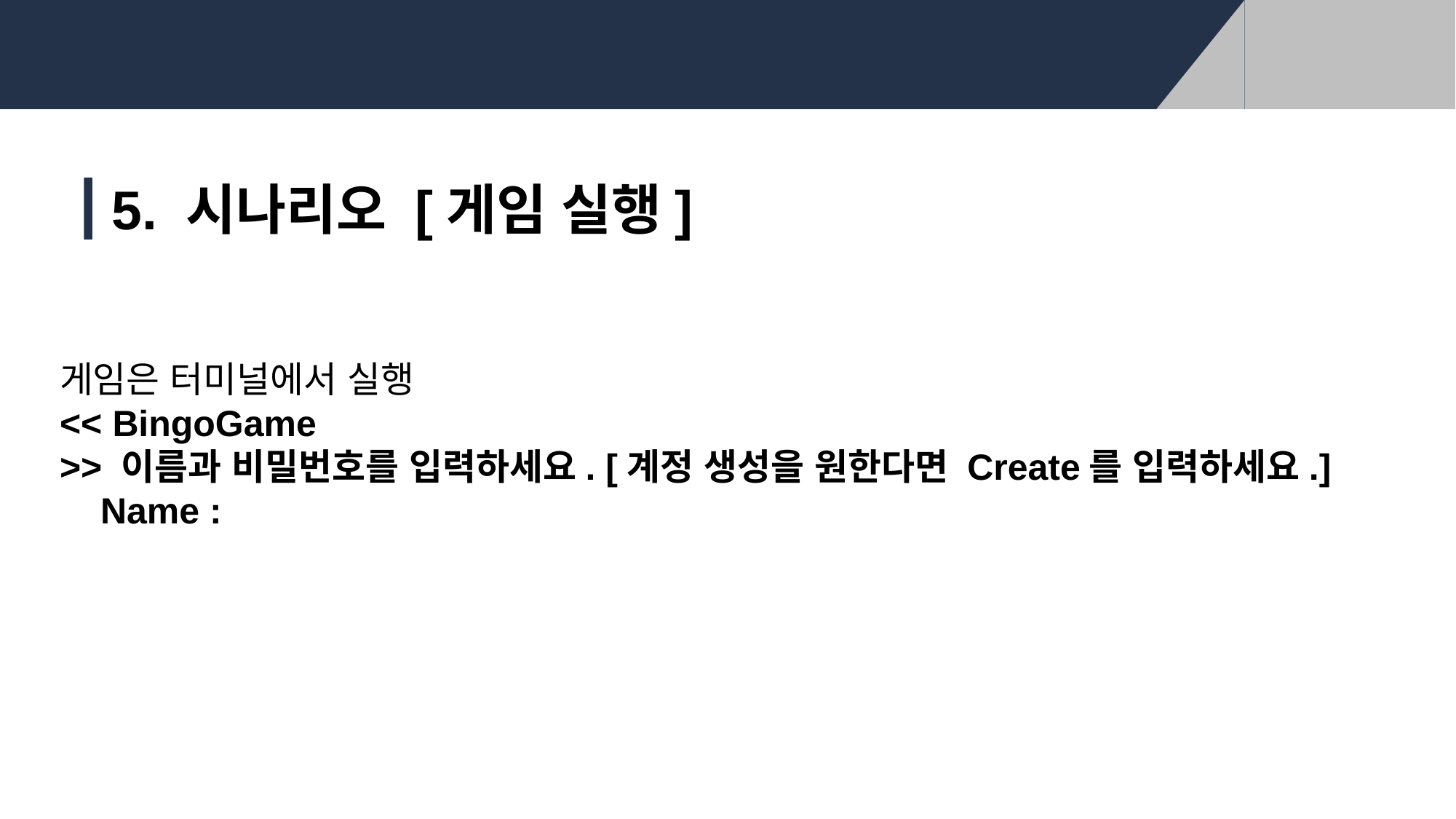

5. 시나리오 [게임 실행]

게임은 터미널에서 실행
<< BingoGame
>> 이름과 비밀번호를 입력하세요. [계정 생성을 원한다면 Create를 입력하세요.]
    Name :